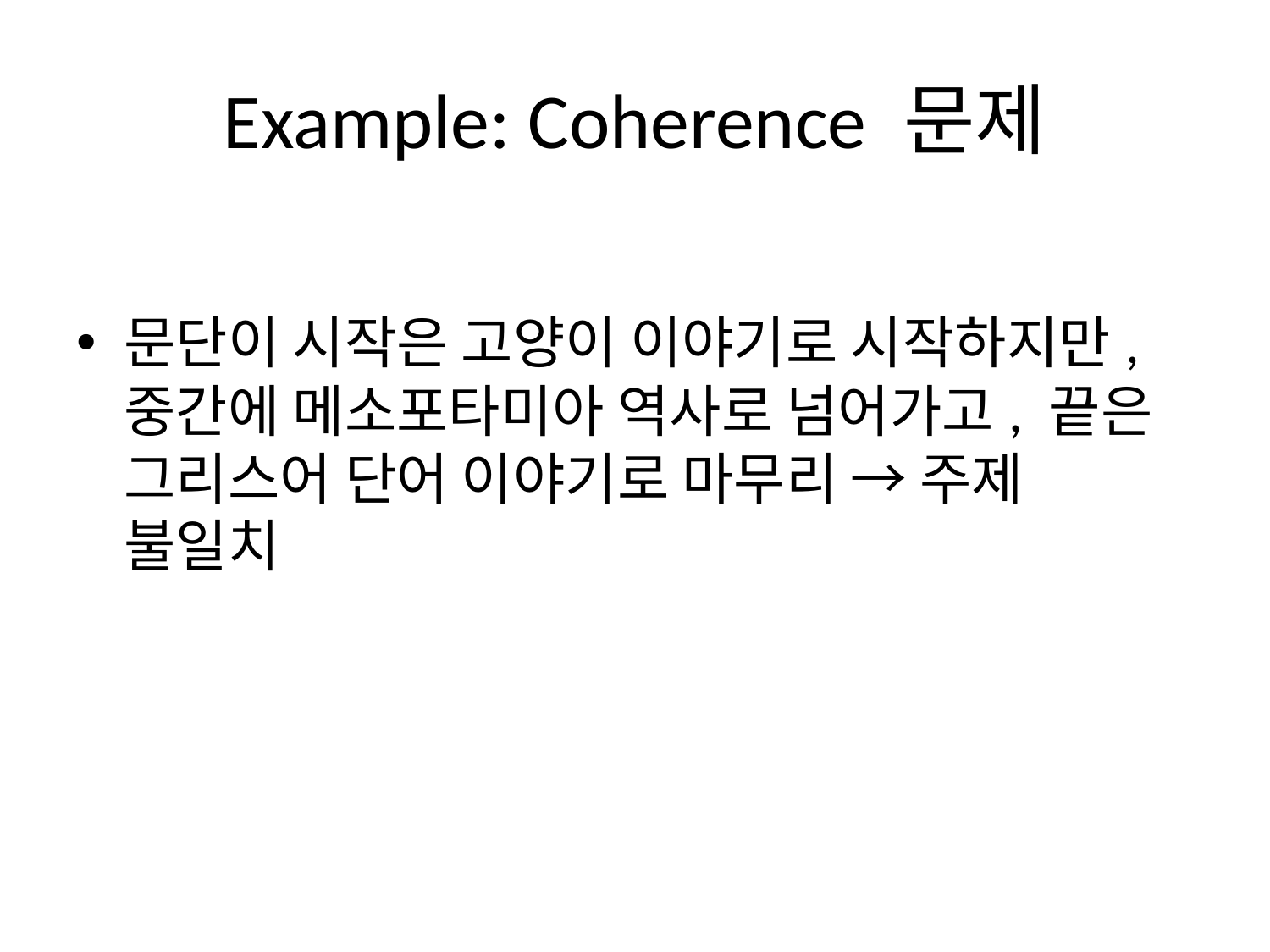

# Example: Coherence 문제

문단이 시작은 고양이 이야기로 시작하지만, 중간에 메소포타미아 역사로 넘어가고, 끝은 그리스어 단어 이야기로 마무리 → 주제 불일치